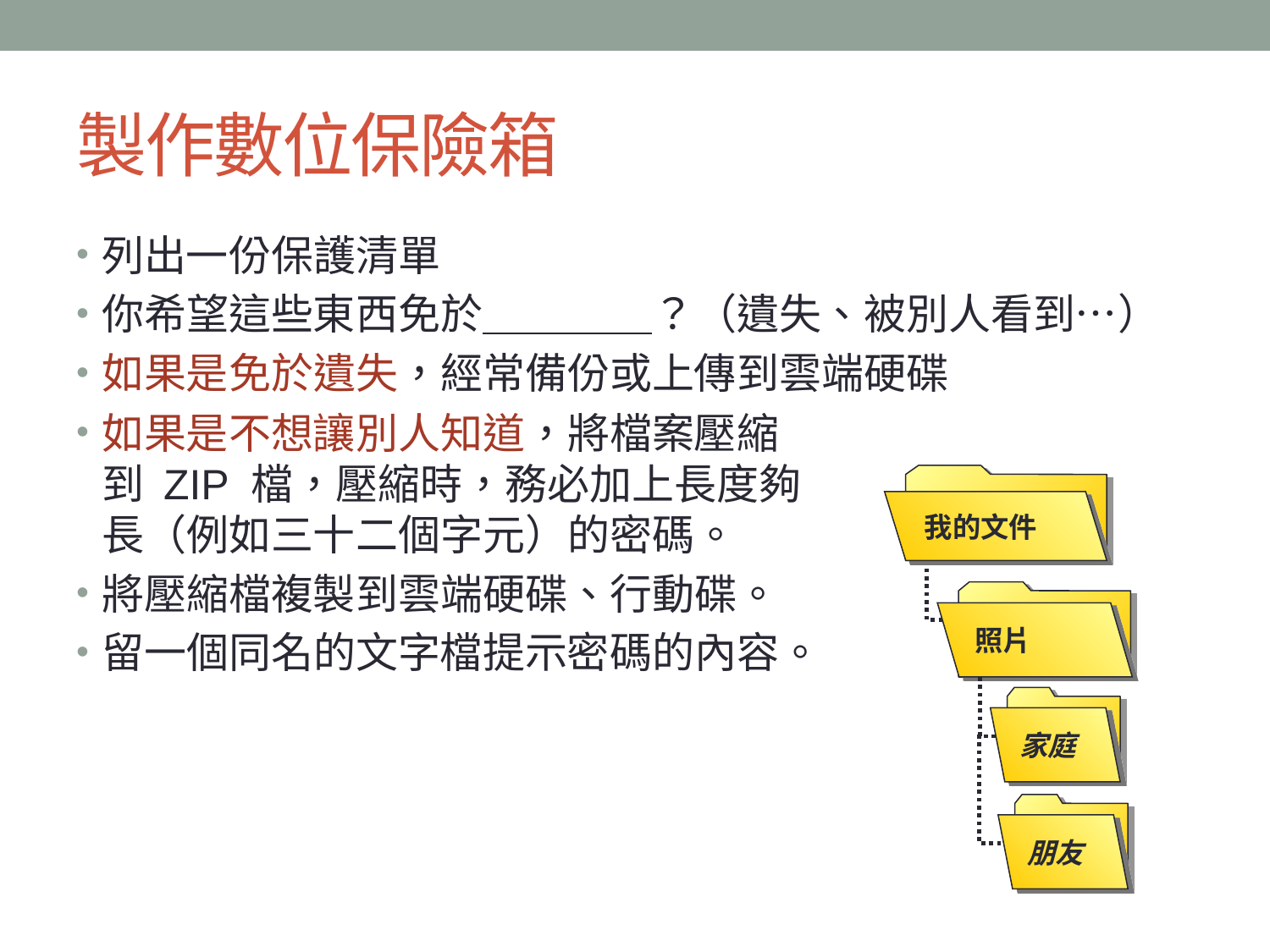

# 製作數位保險箱
列出一份保護清單
你希望這些東西免於＿＿＿＿？（遺失、被別人看到…）
如果是免於遺失，經常備份或上傳到雲端硬碟
如果是不想讓別人知道，將檔案壓縮
到 ZIP 檔，壓縮時，務必加上長度夠
長（例如三十二個字元）的密碼。
將壓縮檔複製到雲端硬碟、行動碟。
留一個同名的文字檔提示密碼的內容。

我的文件

照片

家庭

朋友